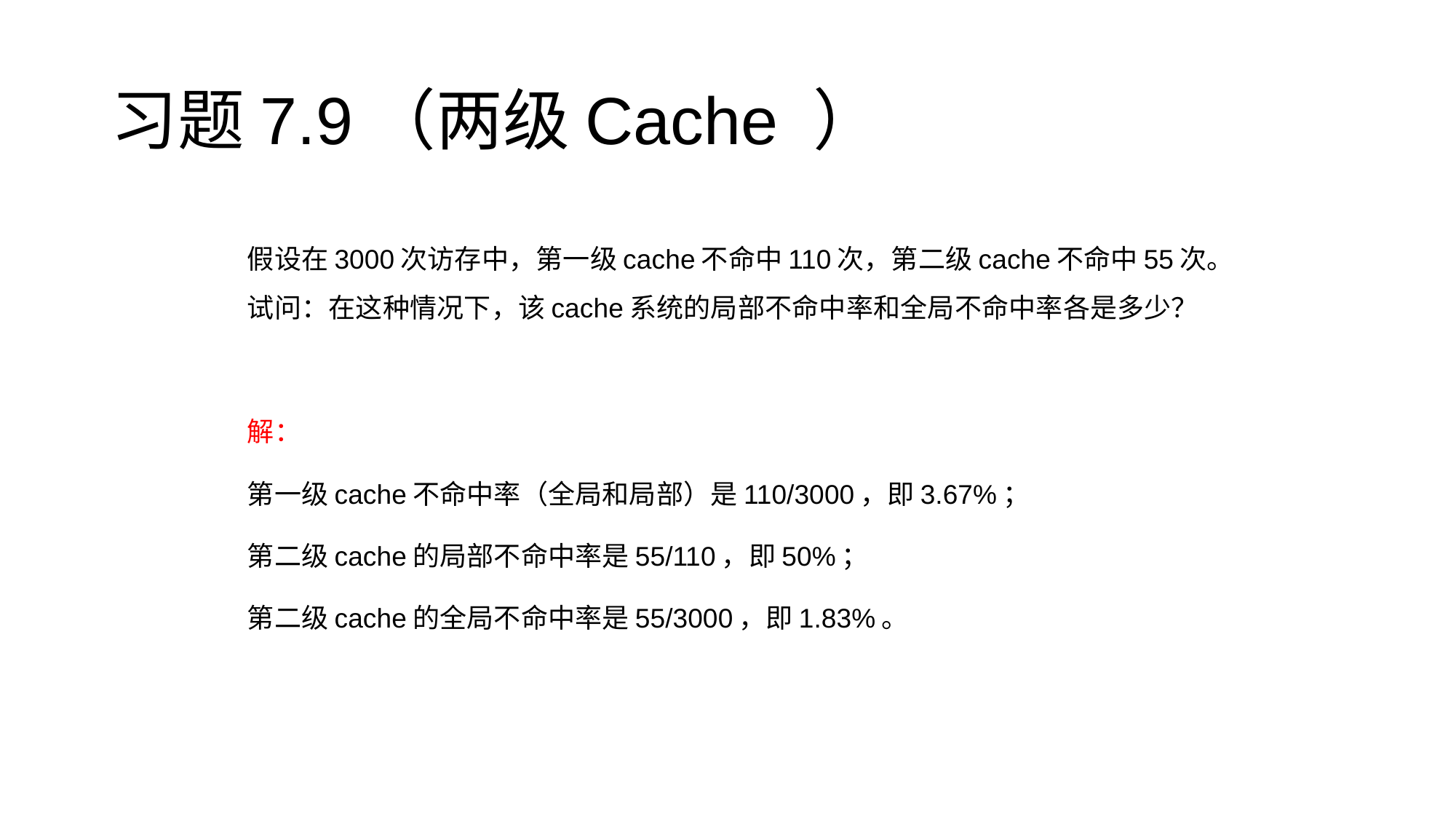

# 习题7.9（两级Cache ）
假设在3000次访存中，第一级cache不命中110次，第二级cache不命中55次。试问：在这种情况下，该cache系统的局部不命中率和全局不命中率各是多少？

解：
第一级cache不命中率（全局和局部）是110/3000，即3.67%；
第二级cache的局部不命中率是55/110，即50%；
第二级cache的全局不命中率是55/3000，即1.83%。